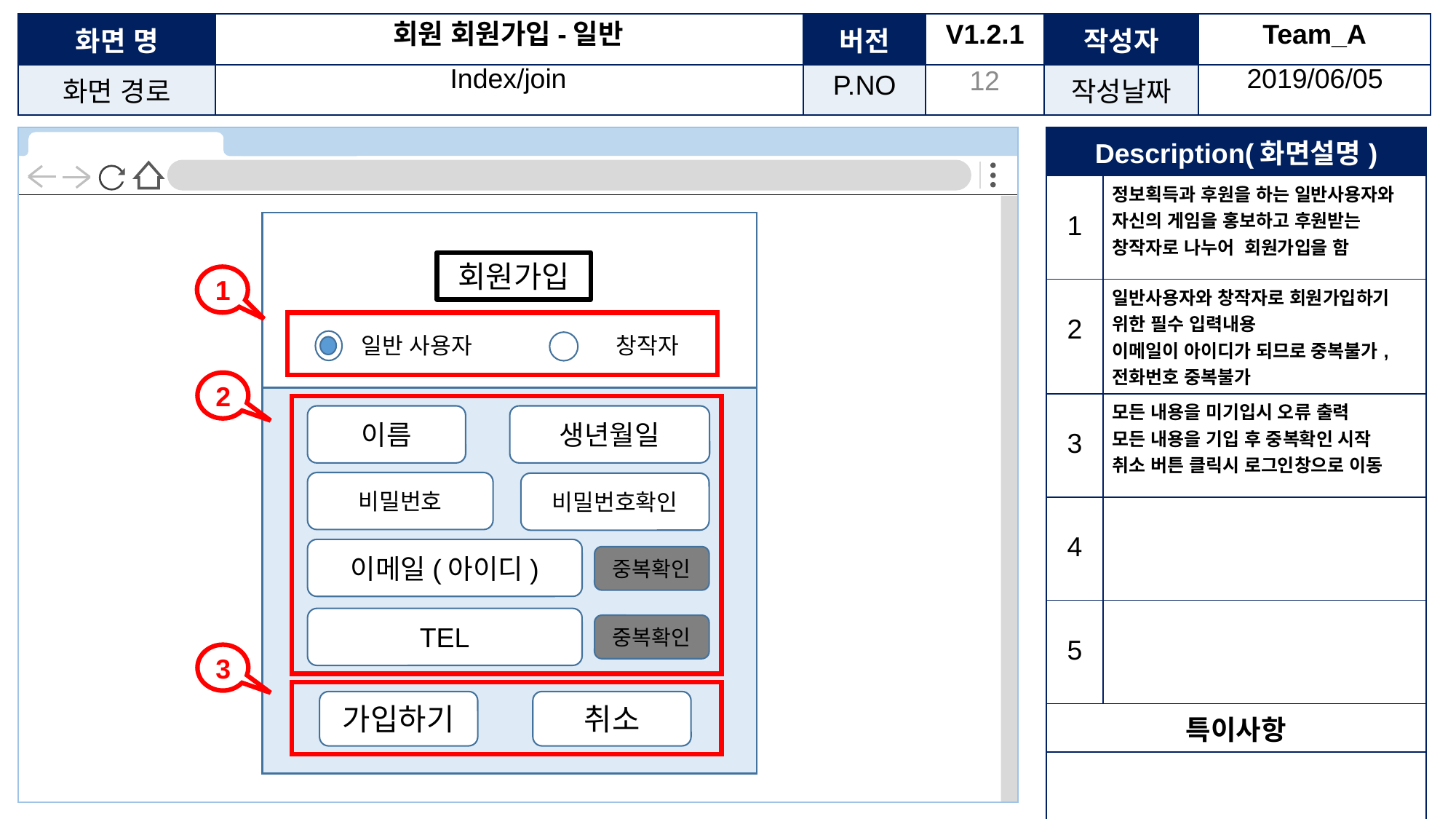

회원 회원가입-일반

12
Index/join
2019/06/05
| Description(화면설명) |  |
| --- | --- |
| 1 | 정보획득과 후원을 하는 일반사용자와 자신의 게임을 홍보하고 후원받는 창작자로 나누어 회원가입을 함 |
| 2 | 일반사용자와 창작자로 회원가입하기 위한 필수 입력내용 이메일이 아이디가 되므로 중복불가, 전화번호 중복불가 |
| 3 | 모든 내용을 미기입시 오류 출력 모든 내용을 기입 후 중복확인 시작 취소 버튼 클릭시 로그인창으로 이동 |
| 4 |  |
| 5 |  |
| 특이사항 |  |
|  |  |

회원가입
1

창작자
일반 사용자

2

이름
생년월일
비밀번호
비밀번호확인
이메일(아이디)
중복확인
TEL
중복확인
3

가입하기
취소